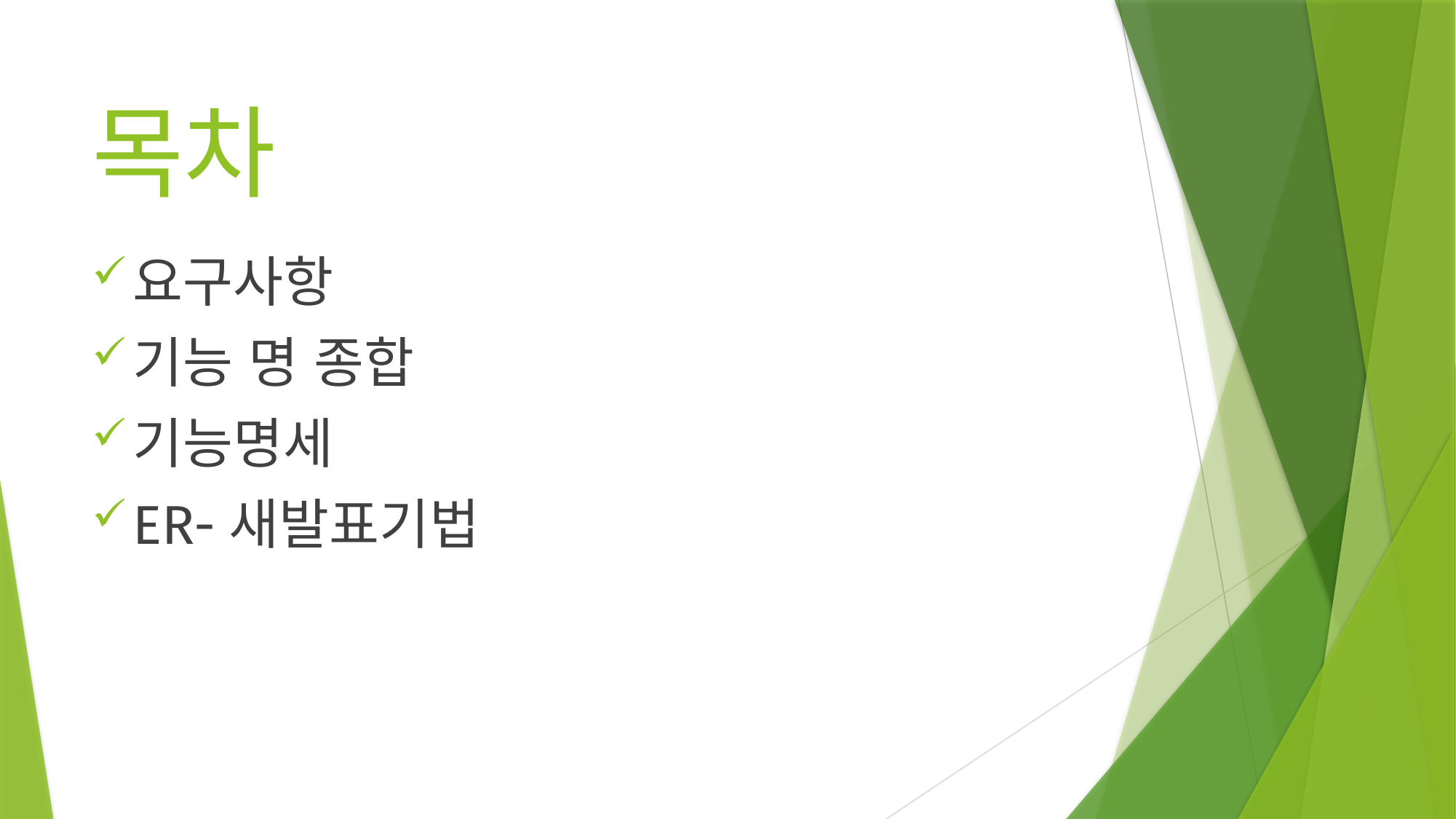

# 목차
요구사항
기능 명 종합
기능명세
ER-새발표기법